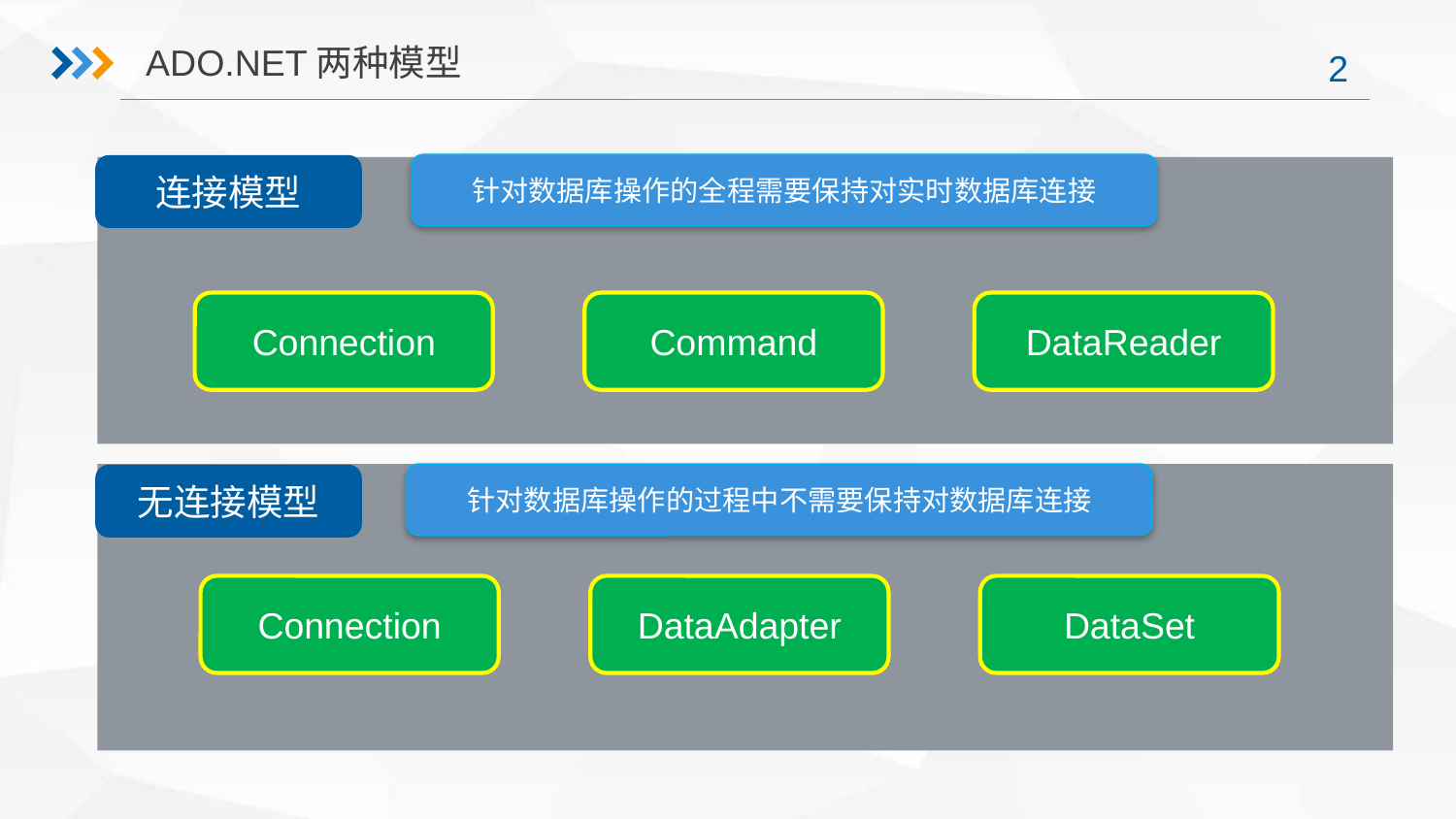

ADO.NET两种模型
针对数据库操作的全程需要保持对实时数据库连接

连接模型
Connection
Command
DataReader

针对数据库操作的过程中不需要保持对数据库连接
无连接模型
Connection
DataAdapter
DataSet